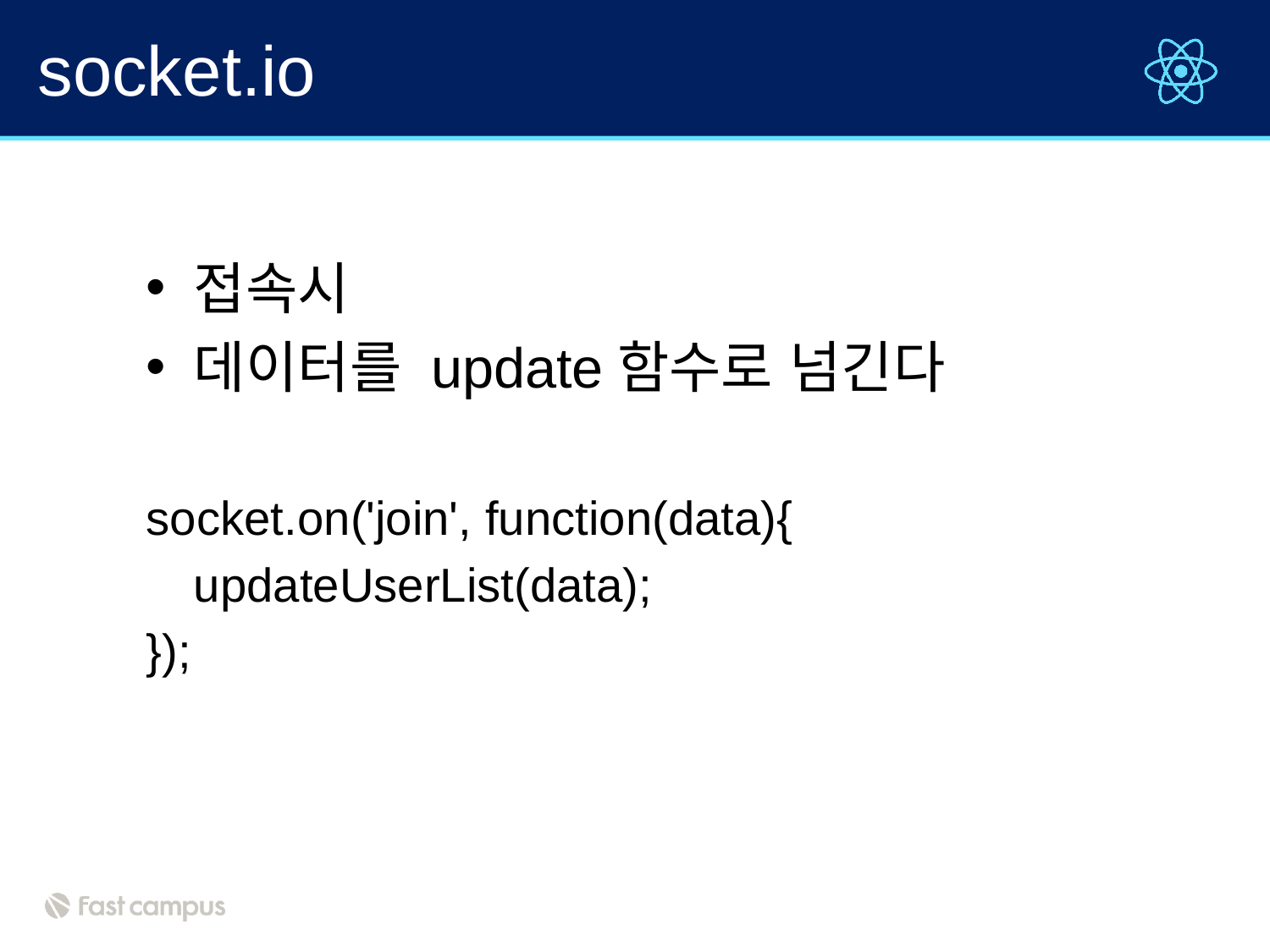

# socket.io
접속시
데이터를 update함수로 넘긴다

socket.on('join', function(data){
	updateUserList(data);
});